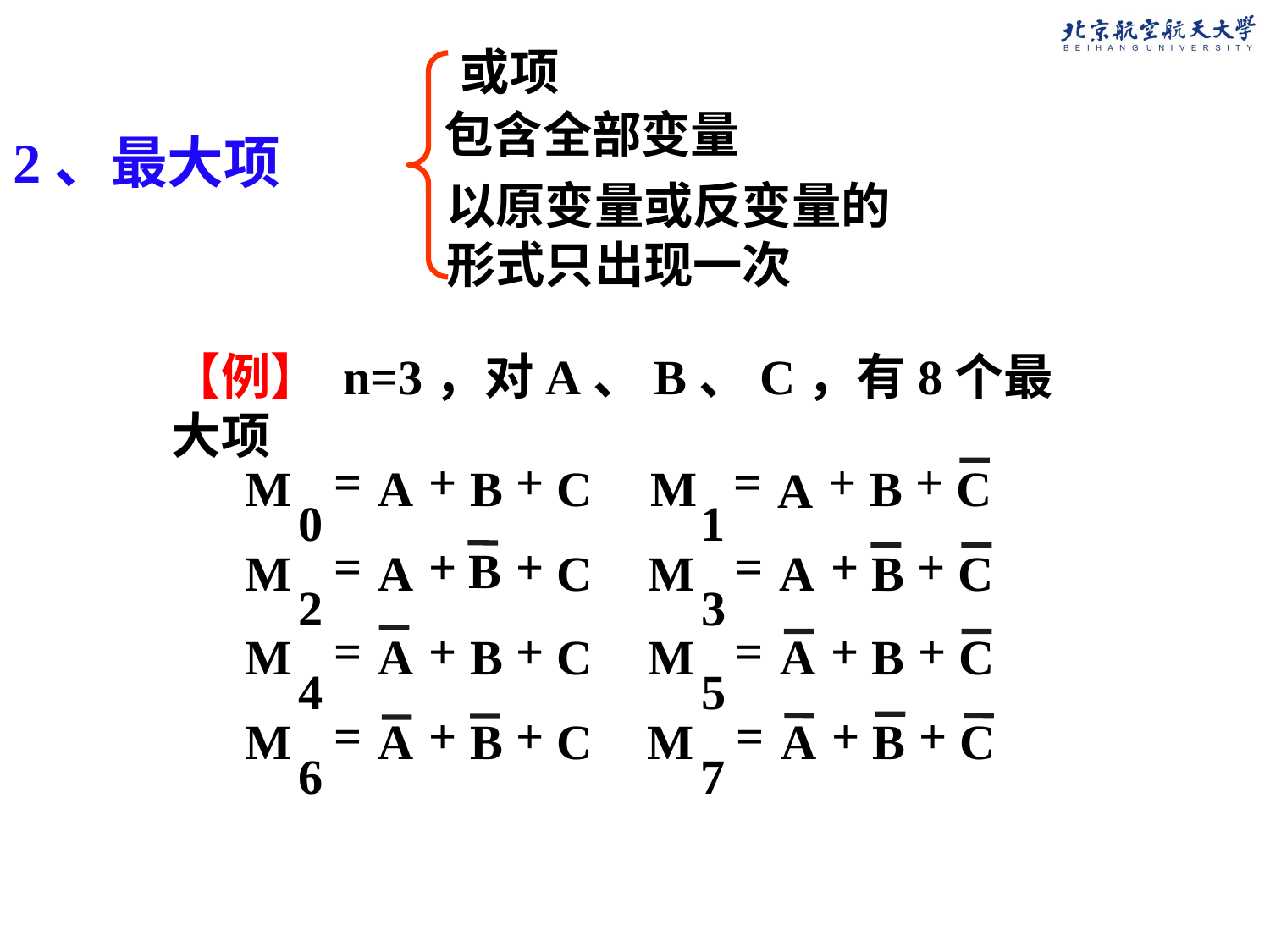

或项

包含全部变量
2、最大项
以原变量或反变量的形式只出现一次
【例】 n=3，对A、B、C，有8个最大项
=
+
+
=
+
+
M
A
B
C
M
B
C
A

0
1
=
+
+
=
+
+
B
M
A
C
M
A
B
C

2
3
=
+
+
=
+
+
M
A
B
C
M
A
B
C

4
5
=
+
+
=
+
+
M
A
B
C
M
A
B
C

6
7